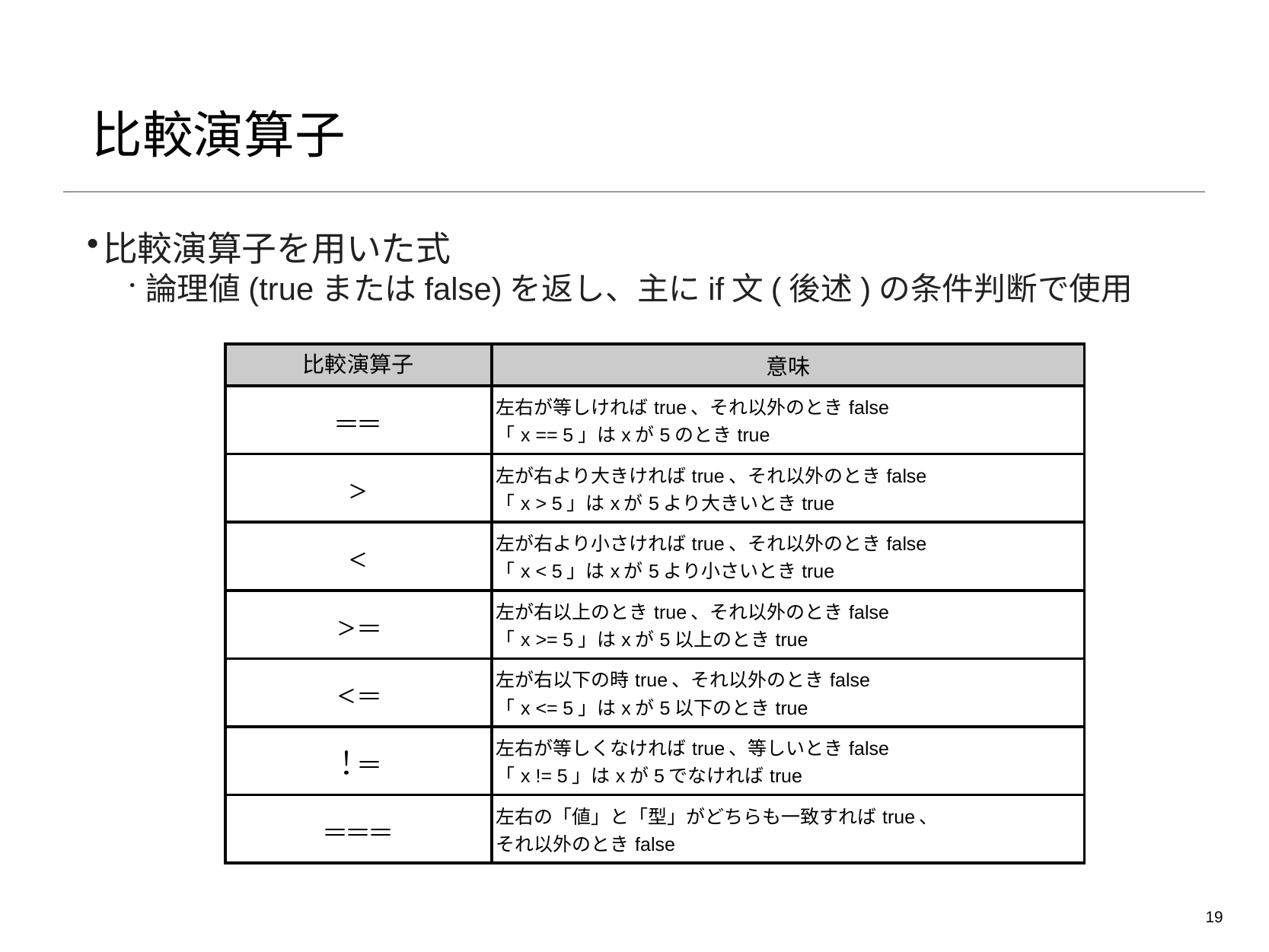

# 比較演算子
比較演算子を用いた式
論理値(trueまたはfalse)を返し、主にif文(後述)の条件判断で使用
| 比較演算子 | 意味 |
| --- | --- |
| == | 左右が等しければtrue、それ以外のときfalse 「x == 5」はxが5のときtrue |
| > | 左が右より大きければtrue、それ以外のときfalse 「x > 5」はxが5より大きいときtrue |
| < | 左が右より小さければtrue、それ以外のときfalse 「x < 5」はxが5より小さいときtrue |
| >= | 左が右以上のときtrue、それ以外のときfalse 「x >= 5」はxが5以上のときtrue |
| <= | 左が右以下の時true、それ以外のときfalse 「x <= 5」はxが5以下のときtrue |
| != | 左右が等しくなければtrue、等しいときfalse 「x != 5」はxが5でなければtrue |
| === | 左右の「値」と「型」がどちらも一致すればtrue、 それ以外のときfalse |
19